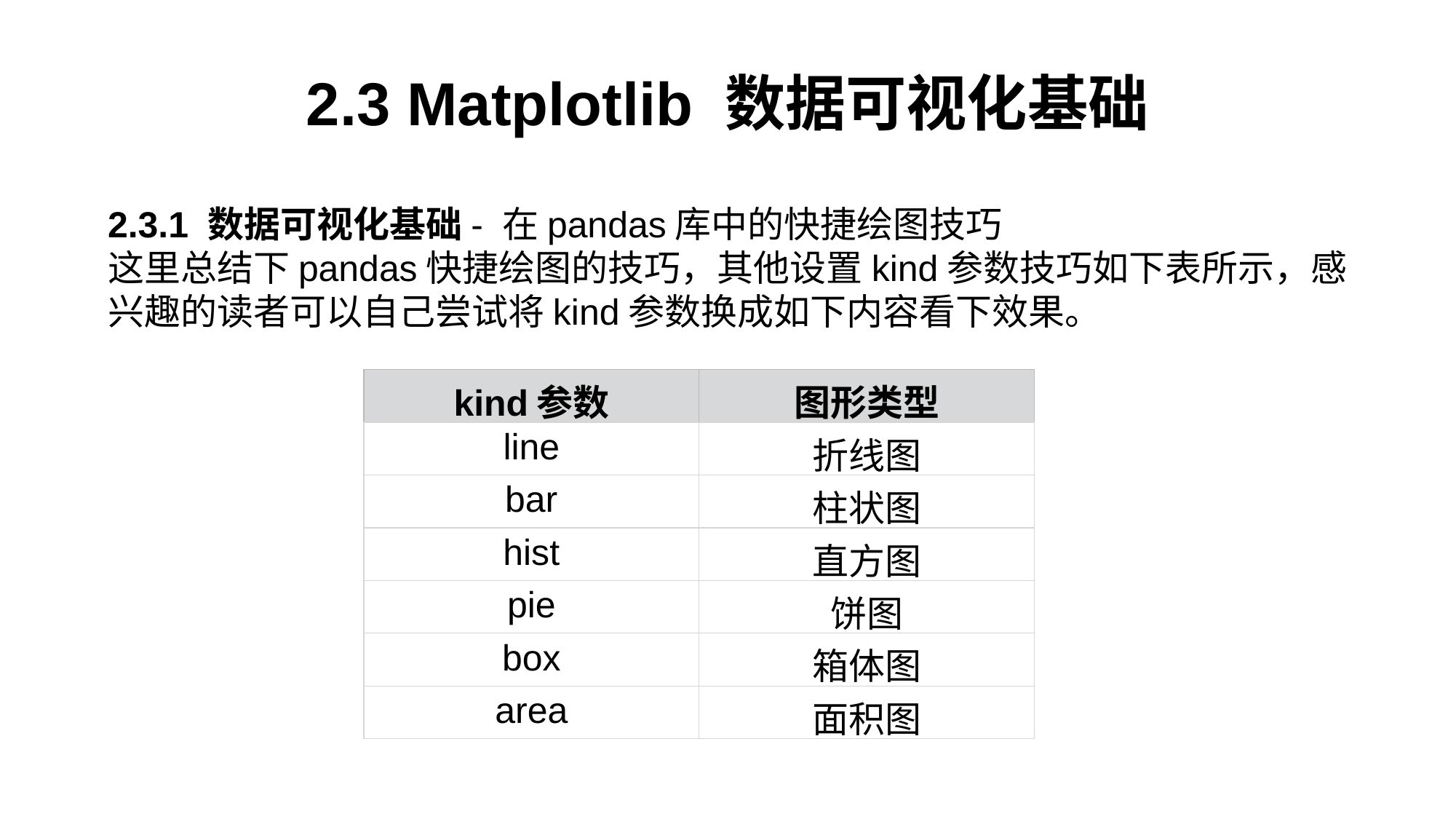

2.3 Matplotlib 数据可视化基础
2.3.1 数据可视化基础- 在pandas库中的快捷绘图技巧
这里总结下pandas快捷绘图的技巧，其他设置kind参数技巧如下表所示，感兴趣的读者可以自己尝试将kind参数换成如下内容看下效果。
| kind参数 | 图形类型 |
| --- | --- |
| line | 折线图 |
| bar | 柱状图 |
| hist | 直方图 |
| pie | 饼图 |
| box | 箱体图 |
| area | 面积图 |